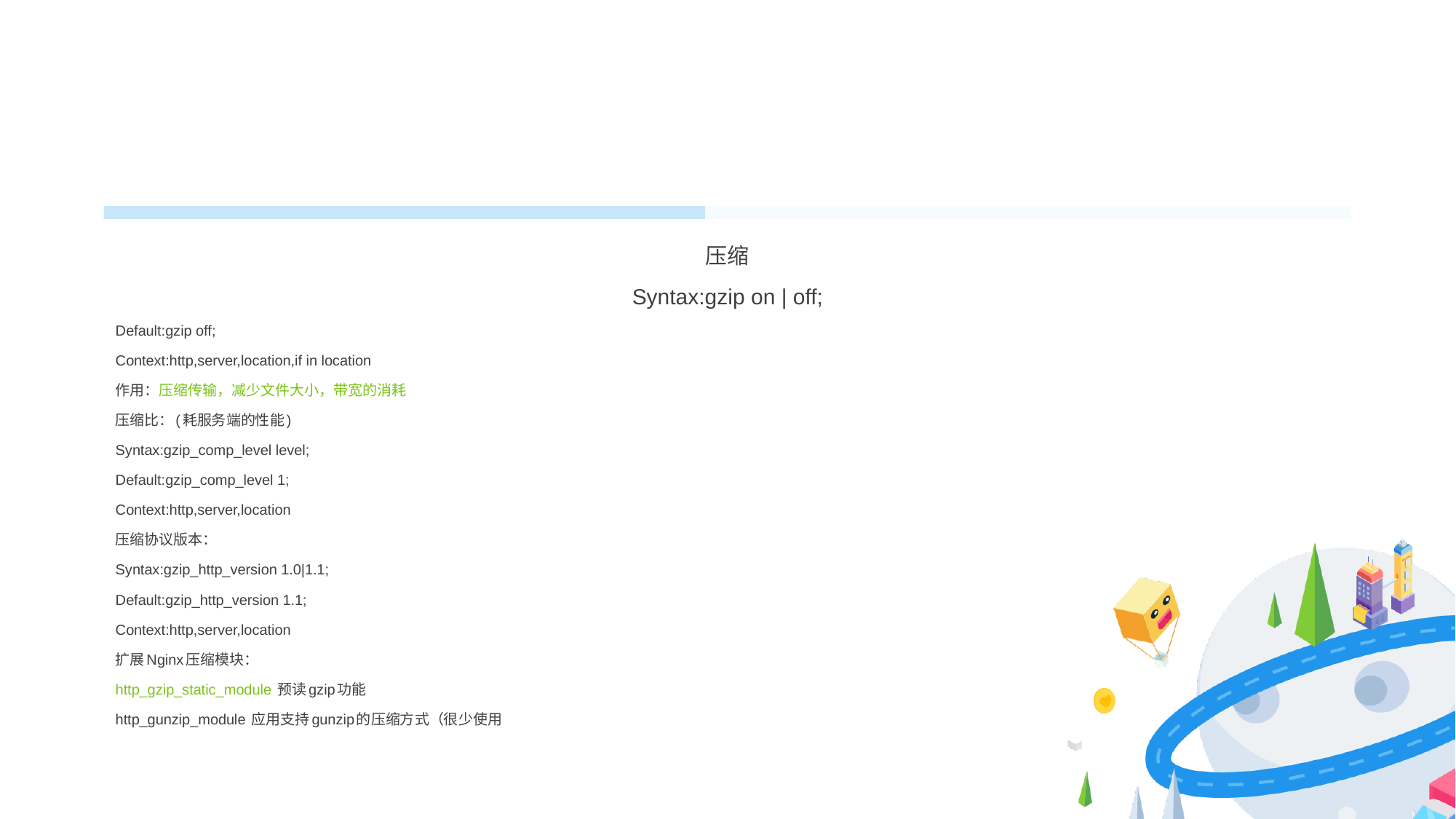

#
压缩
Syntax:gzip on | off;
Default:gzip off;
Context:http,server,location,if in location
作用：压缩传输，减少文件大小，带宽的消耗
压缩比：(耗服务端的性能)
Syntax:gzip_comp_level level;
Default:gzip_comp_level 1;
Context:http,server,location
压缩协议版本：
Syntax:gzip_http_version 1.0|1.1;
Default:gzip_http_version 1.1;
Context:http,server,location
扩展Nginx压缩模块：
http_gzip_static_module 预读gzip功能
http_gunzip_module 应用支持gunzip的压缩方式（很少使用